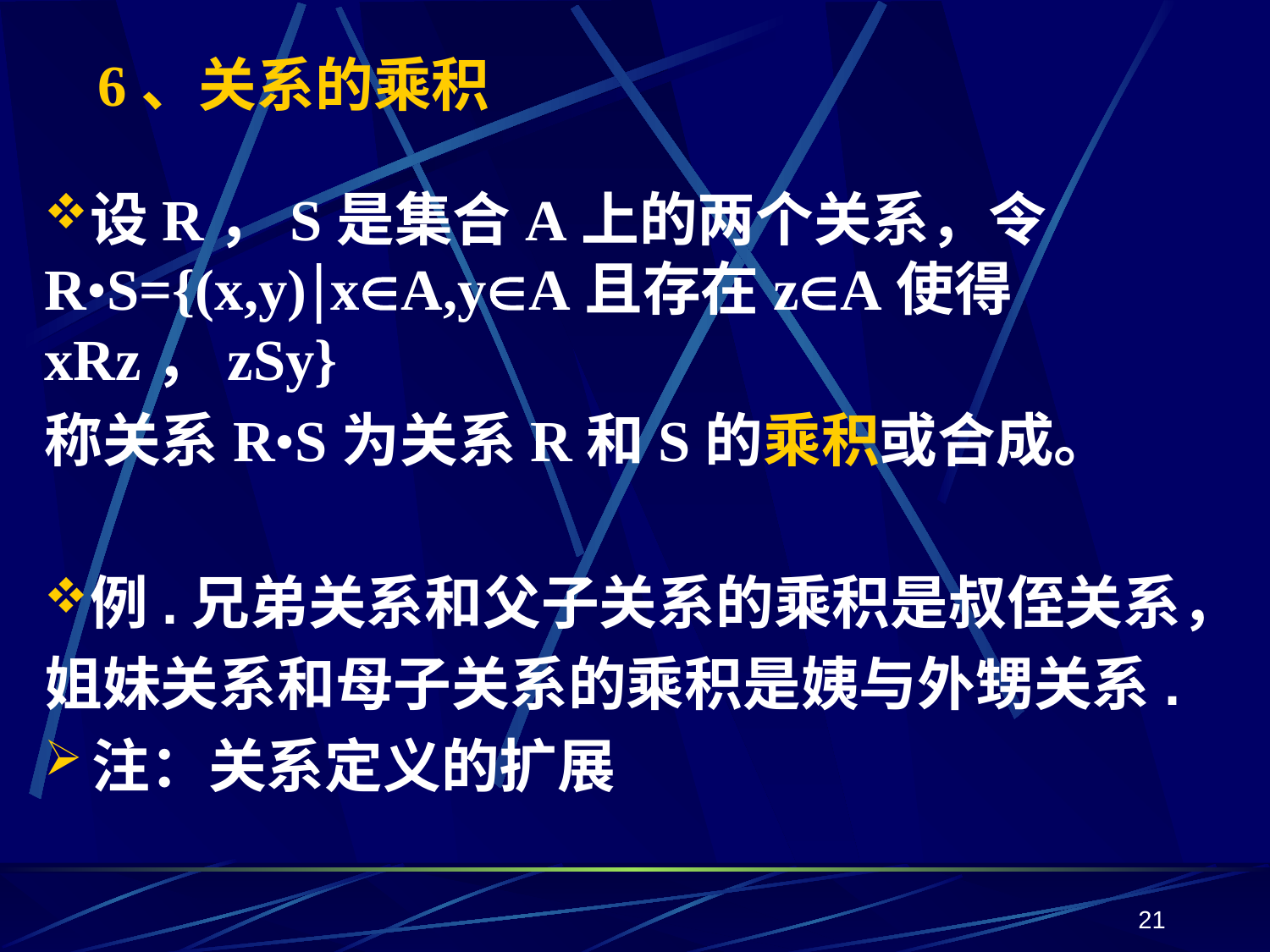

# 6、关系的乘积
设R，S是集合A上的两个关系，令R•S={(x,y)|x∈A,y∈A且存在z∈A使得xRz，zSy}
称关系R•S为关系R和S的乘积或合成。

例.兄弟关系和父子关系的乘积是叔侄关系，
姐妹关系和母子关系的乘积是姨与外甥关系.
注：关系定义的扩展
21